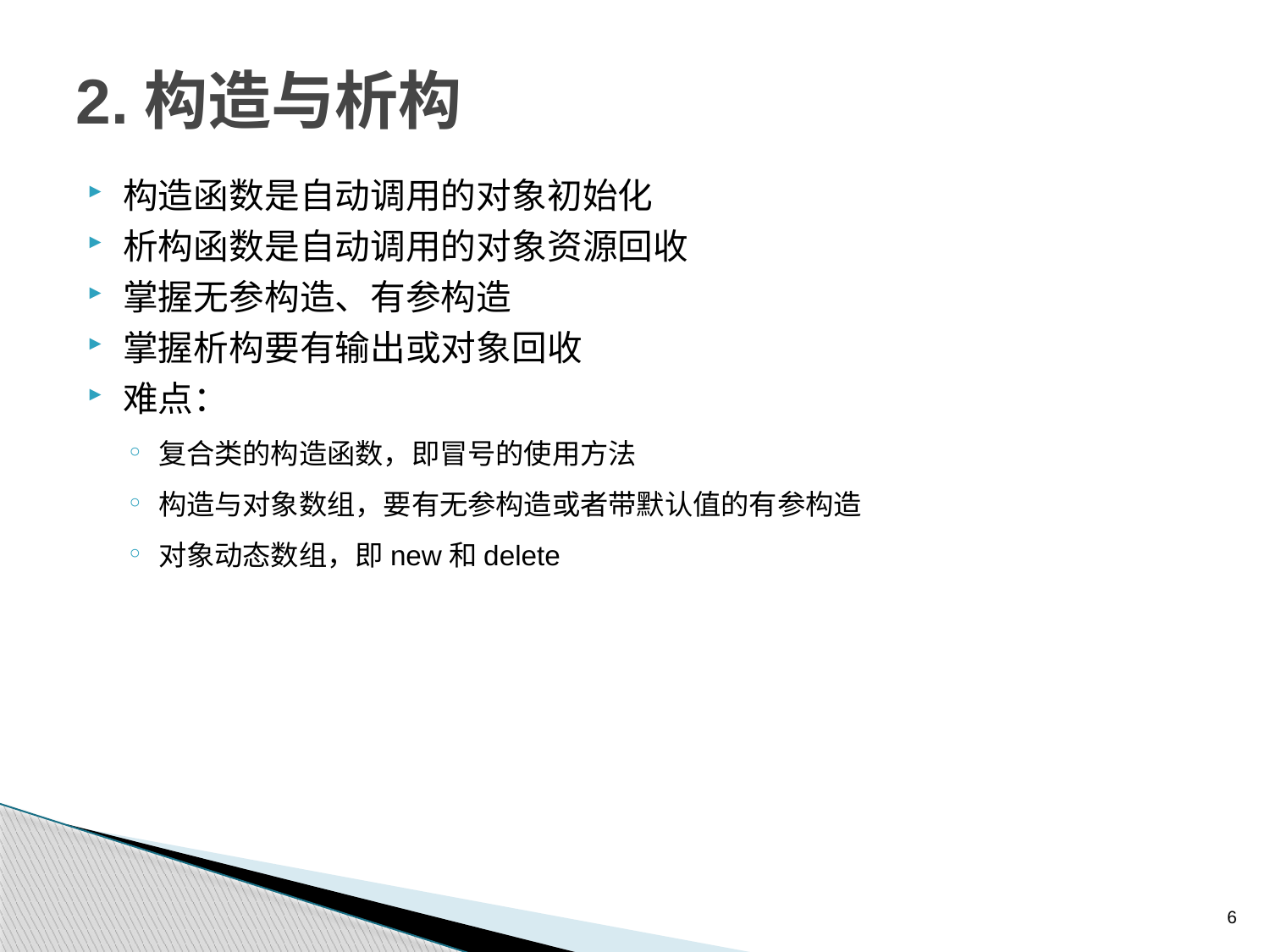

# 2.构造与析构
构造函数是自动调用的对象初始化
析构函数是自动调用的对象资源回收
掌握无参构造、有参构造
掌握析构要有输出或对象回收
难点：
复合类的构造函数，即冒号的使用方法
构造与对象数组，要有无参构造或者带默认值的有参构造
对象动态数组，即new和delete

6